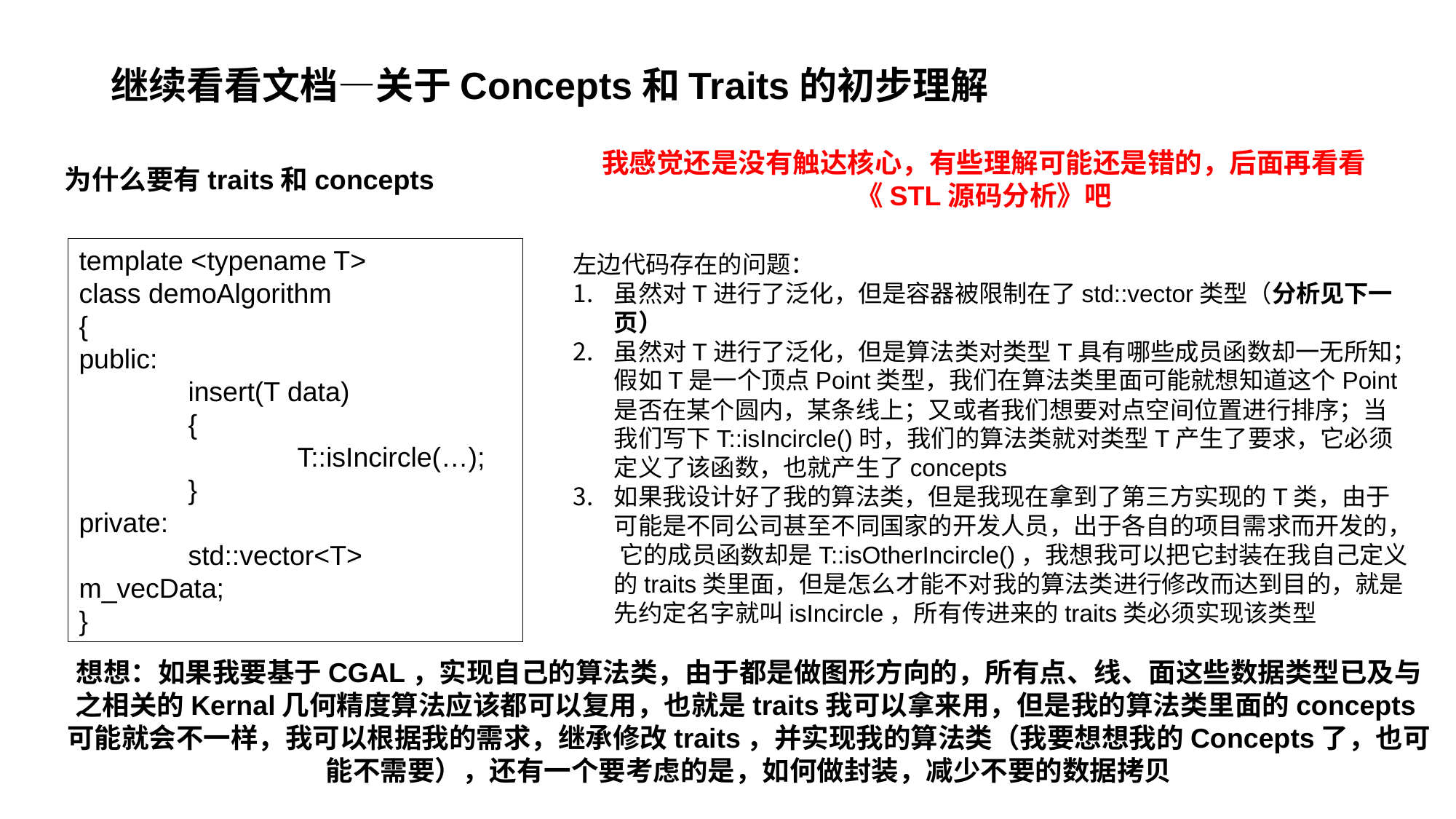

# 继续看看文档—关于Concepts和Traits的初步理解
我感觉还是没有触达核心，有些理解可能还是错的，后面再看看《STL源码分析》吧
为什么要有traits和concepts
template <typename T>
class demoAlgorithm
{
public:
	insert(T data)
{
	T::isIncircle(…);
}
private:
	std::vector<T> m_vecData;
}
左边代码存在的问题：
虽然对T进行了泛化，但是容器被限制在了std::vector类型（分析见下一页）
虽然对T进行了泛化，但是算法类对类型T具有哪些成员函数却一无所知；假如T是一个顶点Point类型，我们在算法类里面可能就想知道这个Point是否在某个圆内，某条线上；又或者我们想要对点空间位置进行排序；当我们写下T::isIncircle()时，我们的算法类就对类型T产生了要求，它必须定义了该函数，也就产生了concepts
如果我设计好了我的算法类，但是我现在拿到了第三方实现的T类，由于可能是不同公司甚至不同国家的开发人员，出于各自的项目需求而开发的， 它的成员函数却是T::isOtherIncircle()，我想我可以把它封装在我自己定义的traits类里面，但是怎么才能不对我的算法类进行修改而达到目的，就是先约定名字就叫isIncircle，所有传进来的traits类必须实现该类型
想想：如果我要基于CGAL，实现自己的算法类，由于都是做图形方向的，所有点、线、面这些数据类型已及与之相关的Kernal几何精度算法应该都可以复用，也就是traits我可以拿来用，但是我的算法类里面的concepts可能就会不一样，我可以根据我的需求，继承修改traits，并实现我的算法类（我要想想我的Concepts了，也可能不需要），还有一个要考虑的是，如何做封装，减少不要的数据拷贝